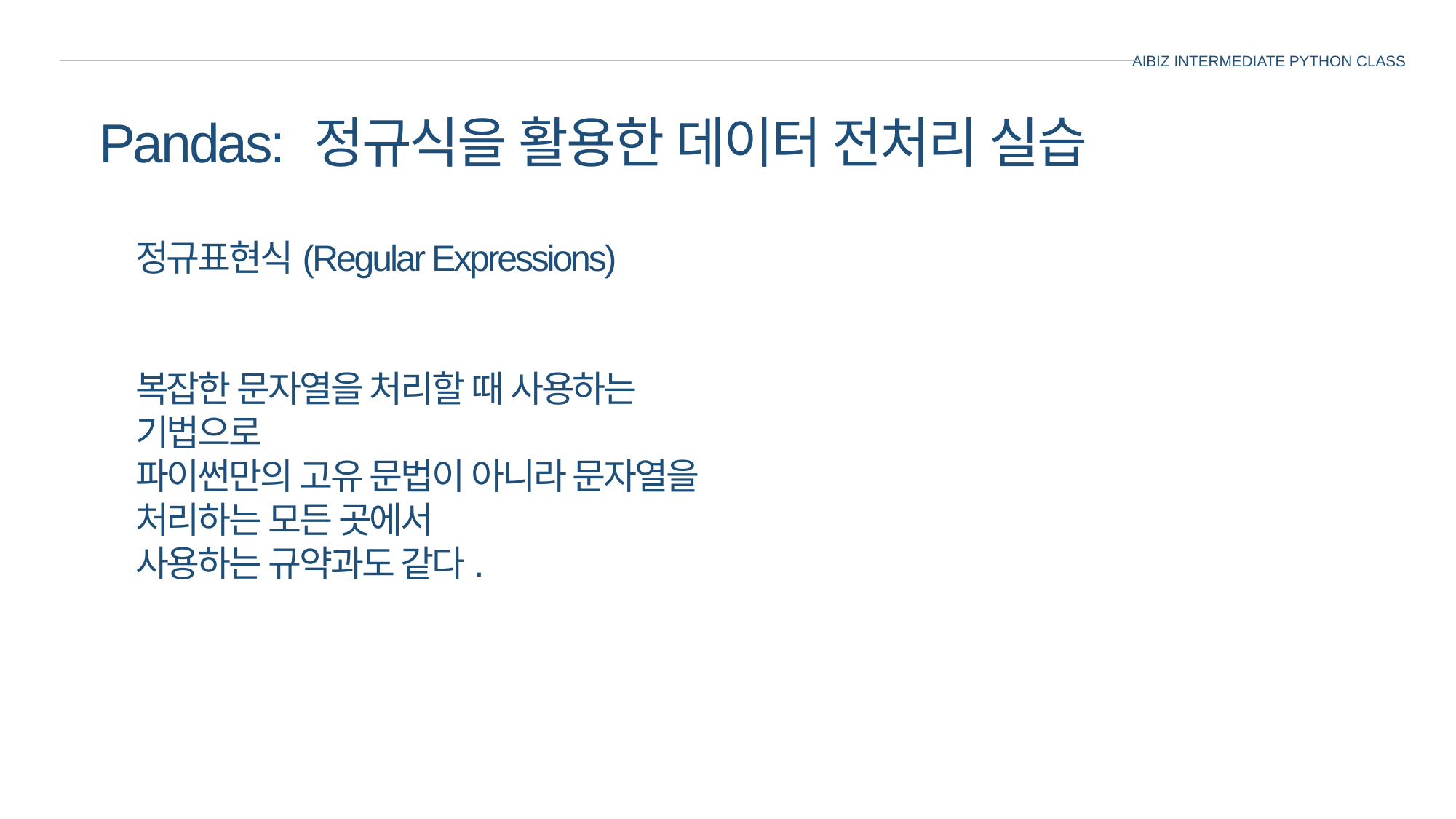

AIBIZ INTERMEDIATE PYTHON CLASS
Pandas: 정규식을 활용한 데이터 전처리 실습

정규표현식(Regular Expressions)

복잡한 문자열을 처리할 때 사용하는
기법으로
파이썬만의 고유 문법이 아니라 문자열을 처리하는 모든 곳에서
사용하는 규약과도 같다.